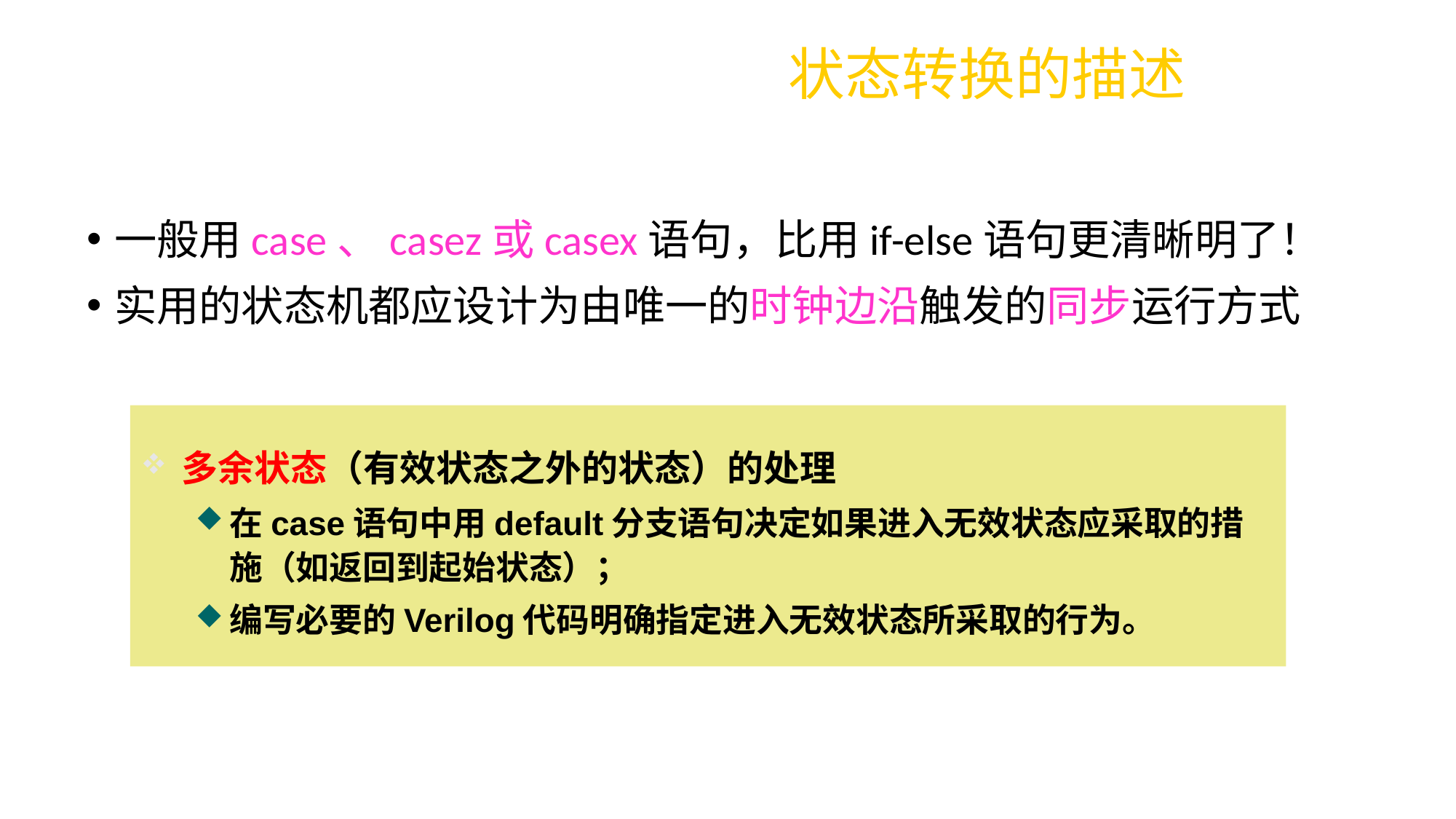

状态转换的描述
一般用case、casez或casex语句，比用if-else语句更清晰明了！
实用的状态机都应设计为由唯一的时钟边沿触发的同步运行方式

多余状态（有效状态之外的状态）的处理
在case语句中用default分支语句决定如果进入无效状态应采取的措施（如返回到起始状态）；
编写必要的Verilog代码明确指定进入无效状态所采取的行为。